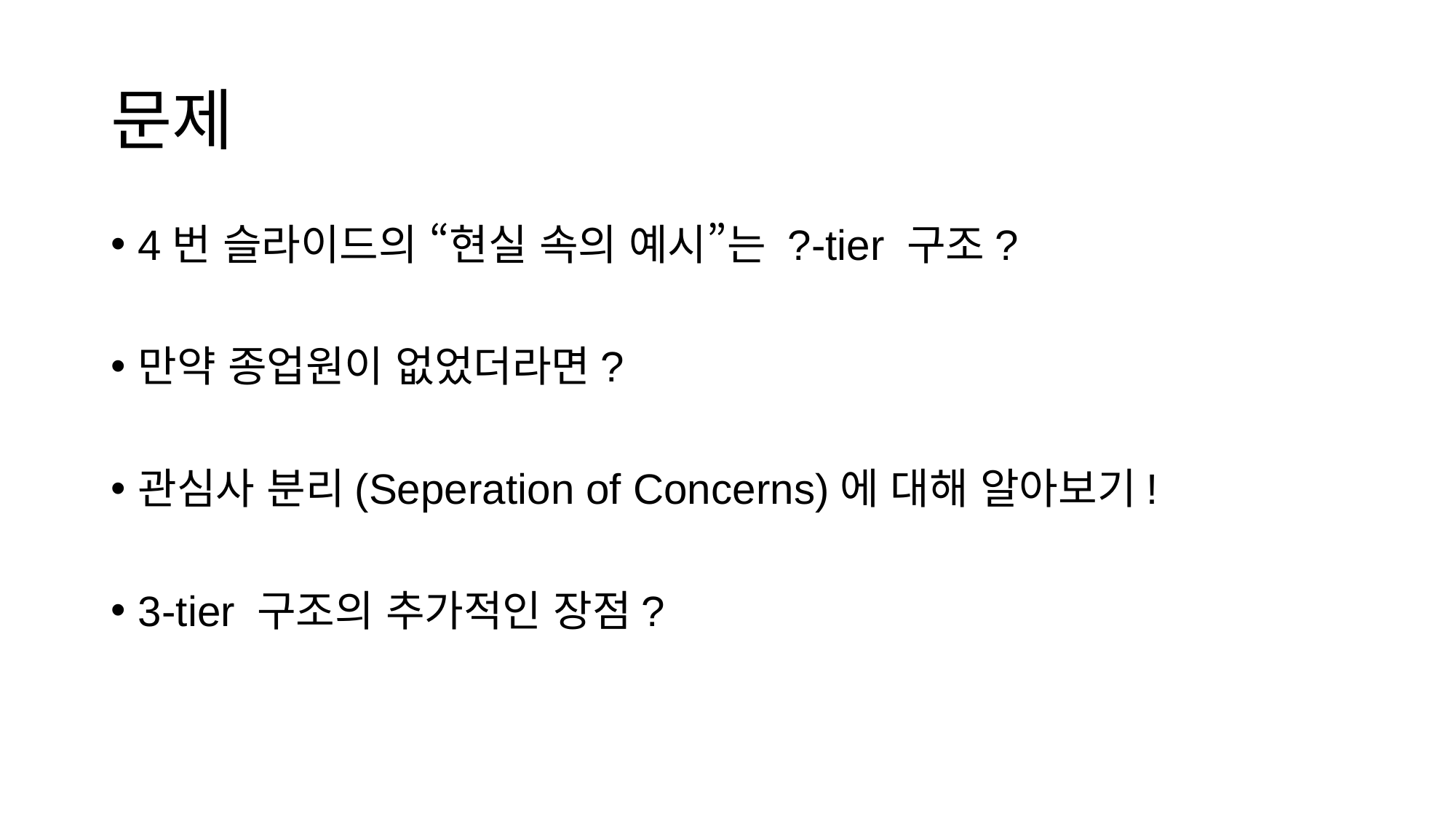

# 문제
4번 슬라이드의 “현실 속의 예시”는 ?-tier 구조?

만약 종업원이 없었더라면?

관심사 분리(Seperation of Concerns)에 대해 알아보기!

3-tier 구조의 추가적인 장점?